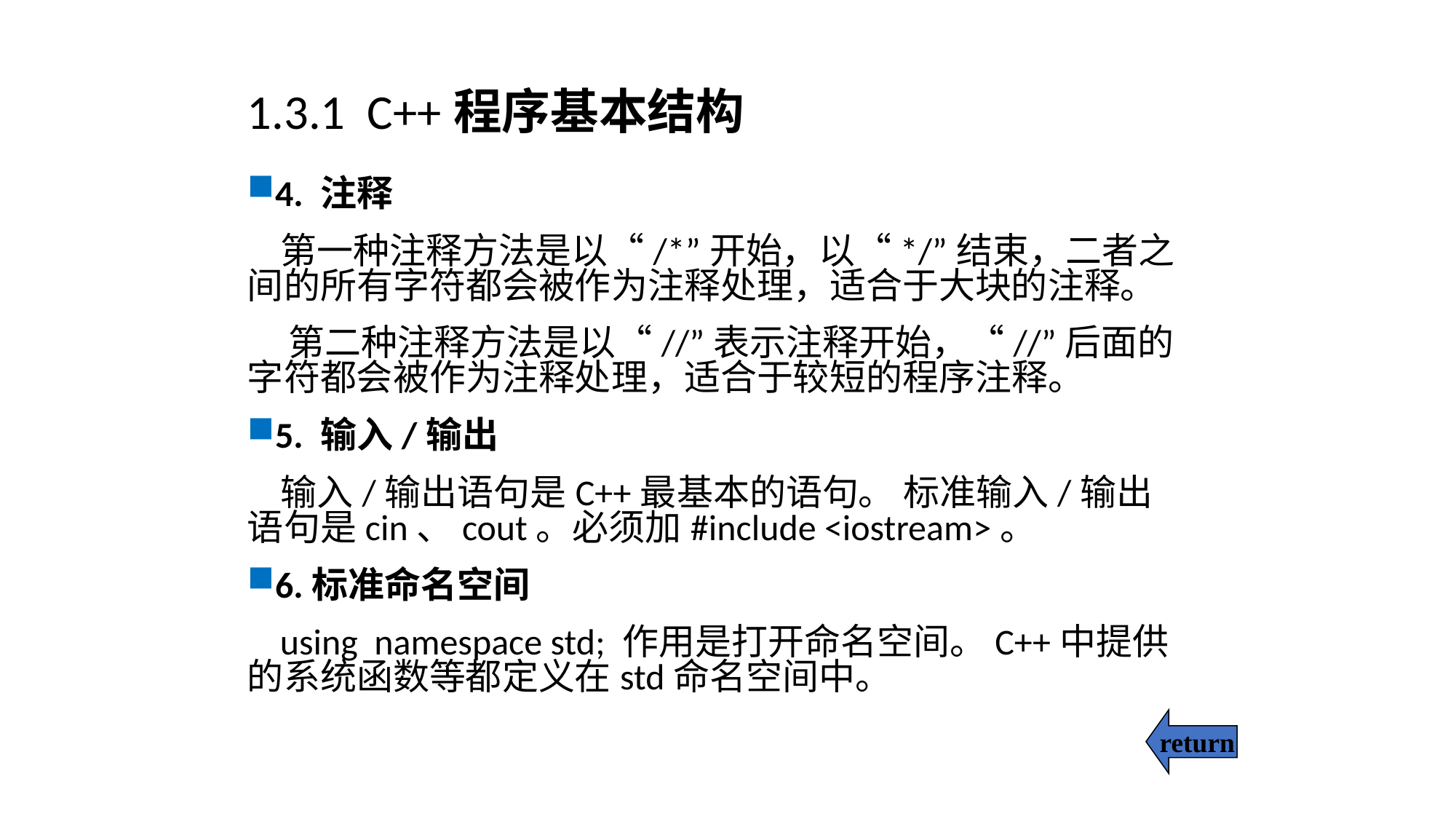

# 1.3.1  C++程序基本结构
4. 注释
   第一种注释方法是以“/*”开始，以“*/”结束，二者之间的所有字符都会被作为注释处理，适合于大块的注释。
    第二种注释方法是以“//”表示注释开始，“//”后面的字符都会被作为注释处理，适合于较短的程序注释。
5. 输入/输出
   输入/输出语句是C++最基本的语句。 标准输入/输出语句是cin、cout。必须加#include <iostream>。
6.标准命名空间
    using  namespace std; 作用是打开命名空间。C++中提供的系统函数等都定义在std命名空间中。
return